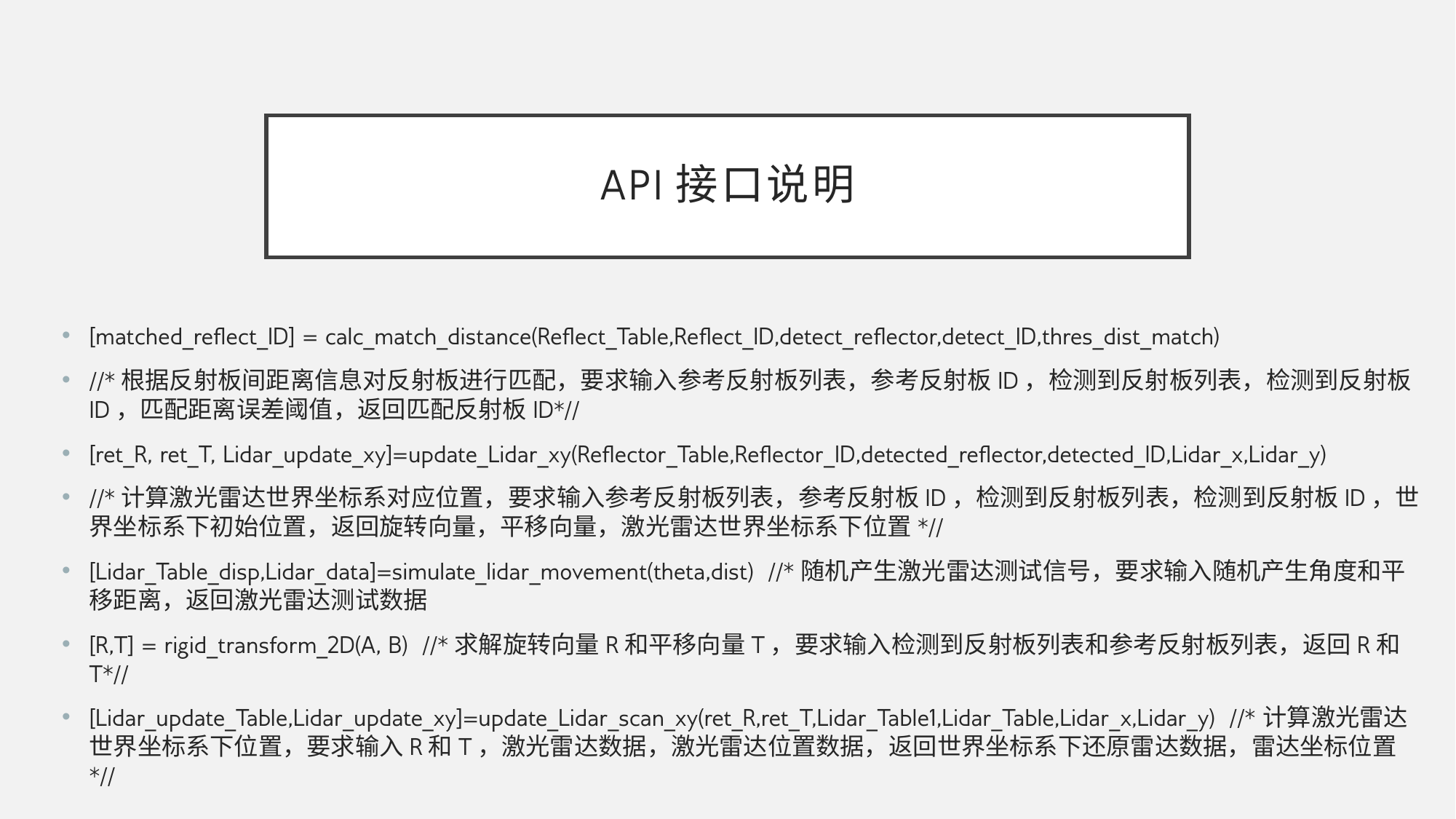

# API接口说明
[matched_reflect_ID] = calc_match_distance(Reflect_Table,Reflect_ID,detect_reflector,detect_ID,thres_dist_match)
//*根据反射板间距离信息对反射板进行匹配，要求输入参考反射板列表，参考反射板ID，检测到反射板列表，检测到反射板ID，匹配距离误差阈值，返回匹配反射板ID*//
[ret_R, ret_T, Lidar_update_xy]=update_Lidar_xy(Reflector_Table,Reflector_ID,detected_reflector,detected_ID,Lidar_x,Lidar_y)
//*计算激光雷达世界坐标系对应位置，要求输入参考反射板列表，参考反射板ID，检测到反射板列表，检测到反射板ID，世界坐标系下初始位置，返回旋转向量，平移向量，激光雷达世界坐标系下位置*//
[Lidar_Table_disp,Lidar_data]=simulate_lidar_movement(theta,dist)  //*随机产生激光雷达测试信号，要求输入随机产生角度和平移距离，返回激光雷达测试数据
[R,T] = rigid_transform_2D(A, B)  //*求解旋转向量R和平移向量T，要求输入检测到反射板列表和参考反射板列表，返回R和T*//
[Lidar_update_Table,Lidar_update_xy]=update_Lidar_scan_xy(ret_R,ret_T,Lidar_Table1,Lidar_Table,Lidar_x,Lidar_y)  //*计算激光雷达世界坐标系下位置，要求输入R和T，激光雷达数据，激光雷达位置数据，返回世界坐标系下还原雷达数据，雷达坐标位置*//